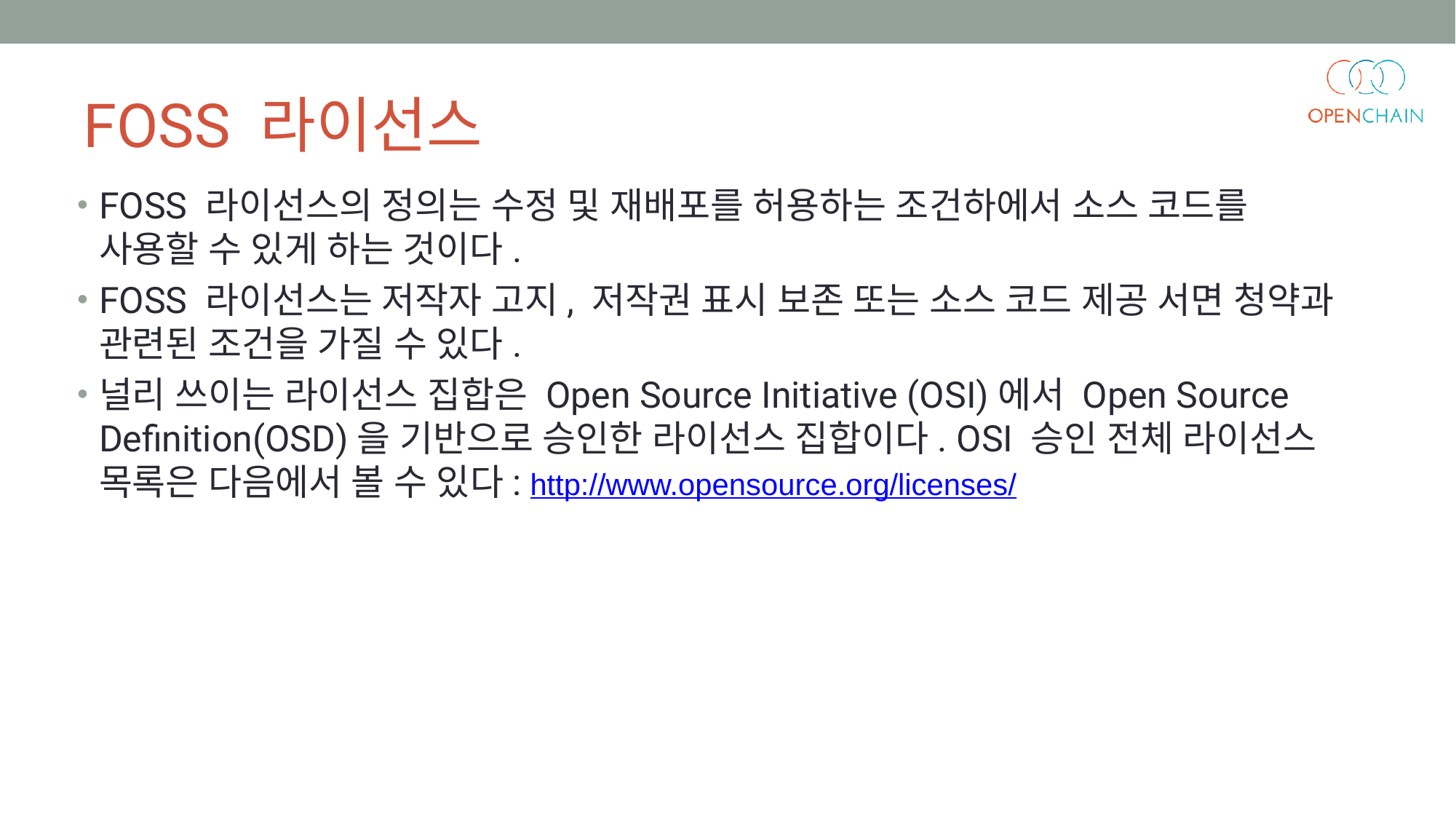

FOSS 라이선스
FOSS 라이선스의 정의는 수정 및 재배포를 허용하는 조건하에서 소스 코드를 사용할 수 있게 하는 것이다.
FOSS 라이선스는 저작자 고지, 저작권 표시 보존 또는 소스 코드 제공 서면 청약과 관련된 조건을 가질 수 있다.
널리 쓰이는 라이선스 집합은 Open Source Initiative (OSI)에서 Open Source Definition(OSD)을 기반으로 승인한 라이선스 집합이다. OSI 승인 전체 라이선스 목록은 다음에서 볼 수 있다: http://www.opensource.org/licenses/